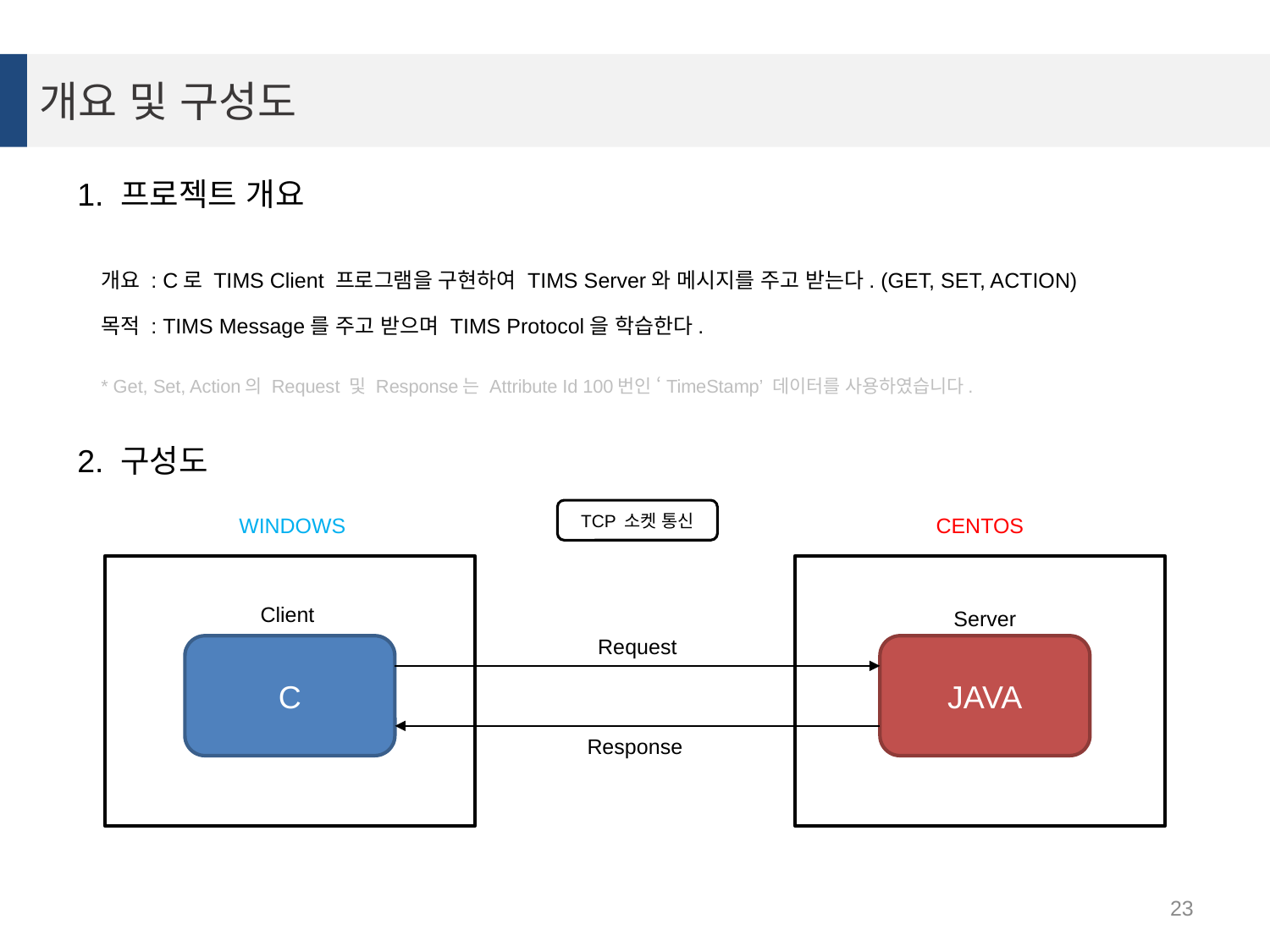

개요 및 구성도
1. 프로젝트 개요
개요 : C로 TIMS Client 프로그램을 구현하여 TIMS Server와 메시지를 주고 받는다. (GET, SET, ACTION)
목적 : TIMS Message를 주고 받으며 TIMS Protocol을 학습한다.
* Get, Set, Action의 Request 및 Response는 Attribute Id 100번인 ‘TimeStamp’ 데이터를 사용하였습니다.
2. 구성도
TCP 소켓 통신
WINDOWS
CENTOS

Client
Server
Request
C
JAVA
Response
23